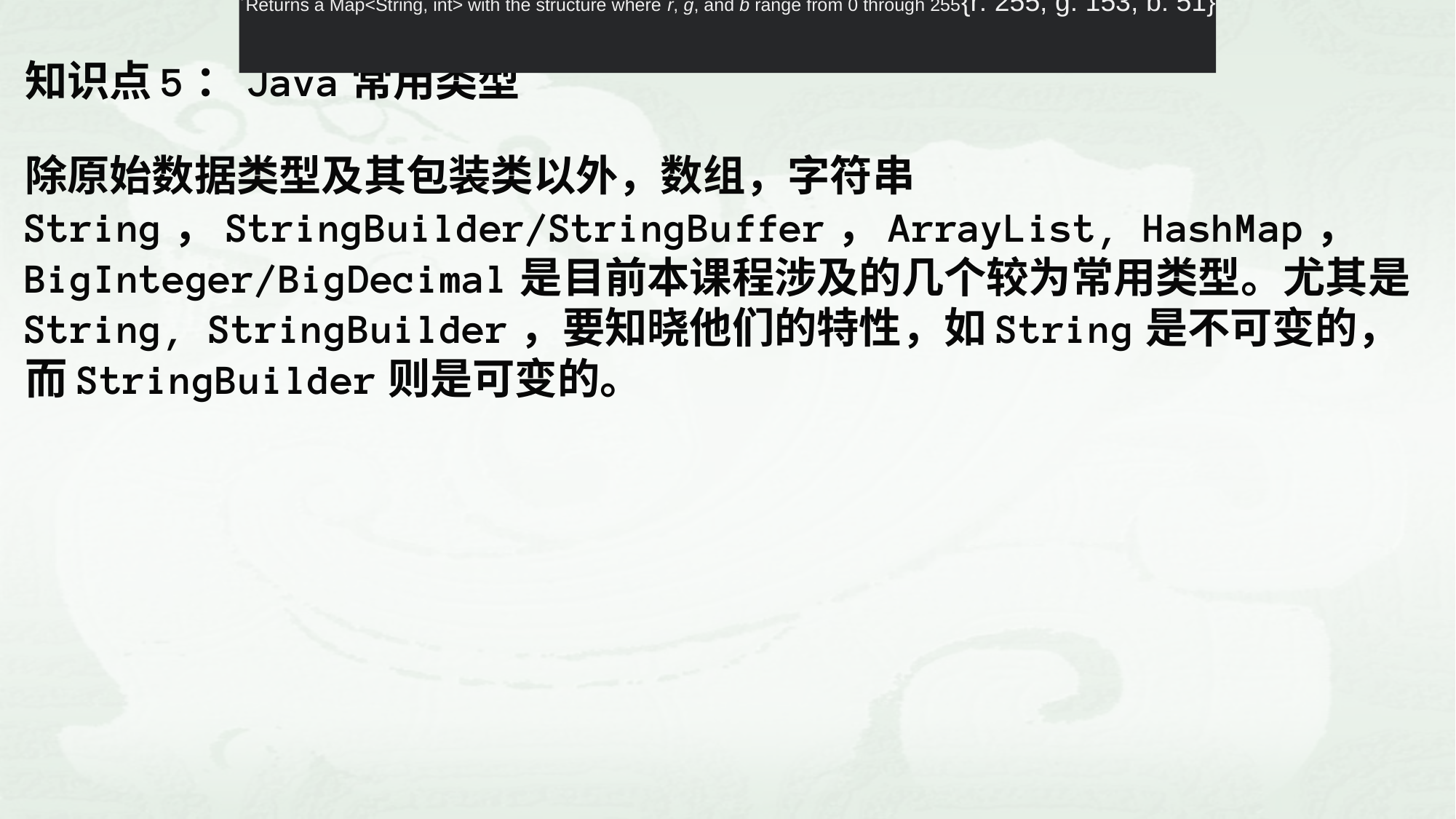

Returns a Map<String, int> with the structure where r, g, and b range from 0 through 255{r: 255, g: 153, b: 51}

知识点5：Java常用类型
除原始数据类型及其包装类以外，数组，字符串String，StringBuilder/StringBuffer，ArrayList, HashMap， BigInteger/BigDecimal是目前本课程涉及的几个较为常用类型。尤其是String, StringBuilder，要知晓他们的特性，如String是不可变的，而StringBuilder则是可变的。